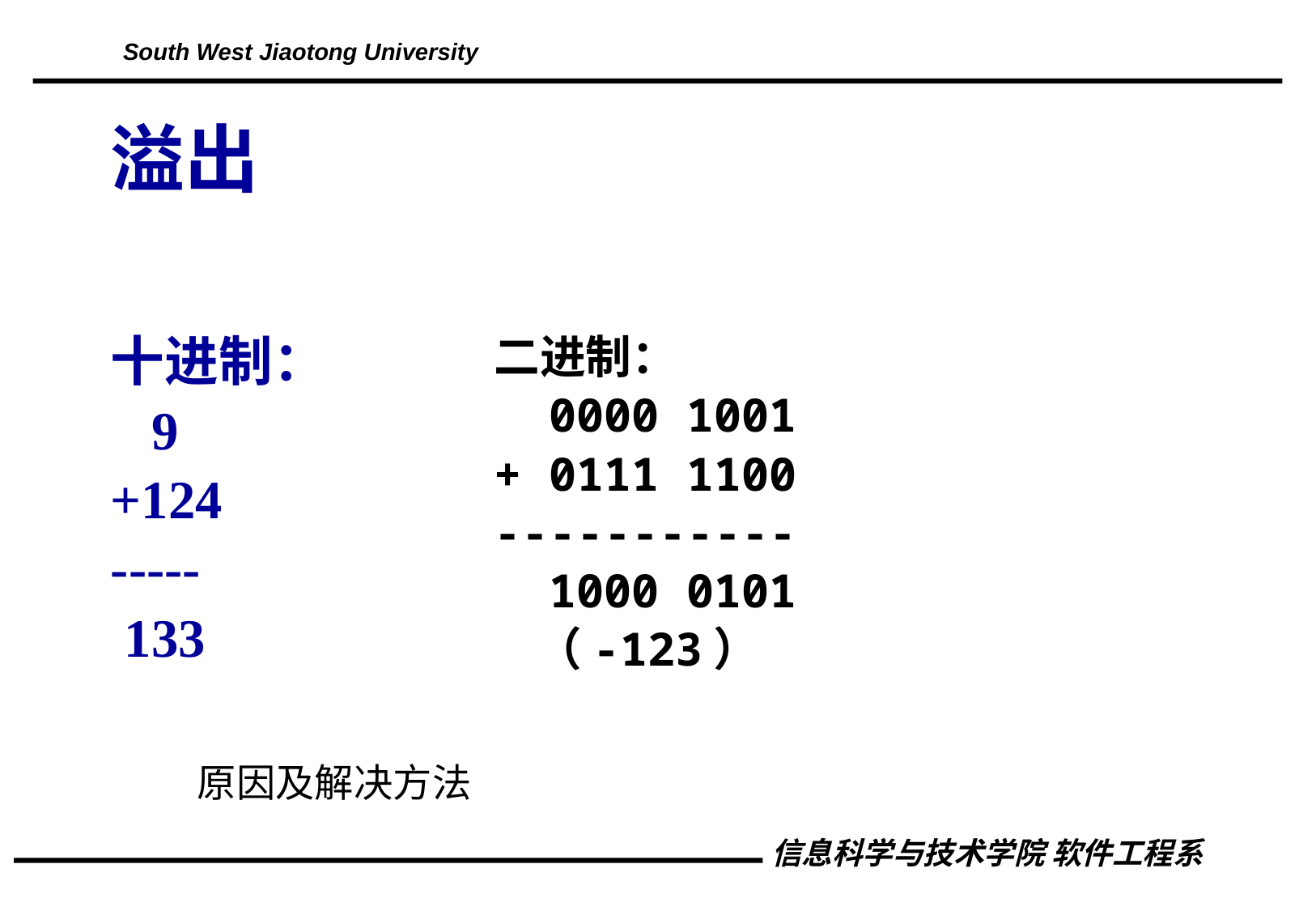

# 溢出
十进制：
   9
+124
-----
 133
二进制：
  0000 1001
+ 0111 1100
-----------
  1000 0101
   （-123）
原因及解决方法